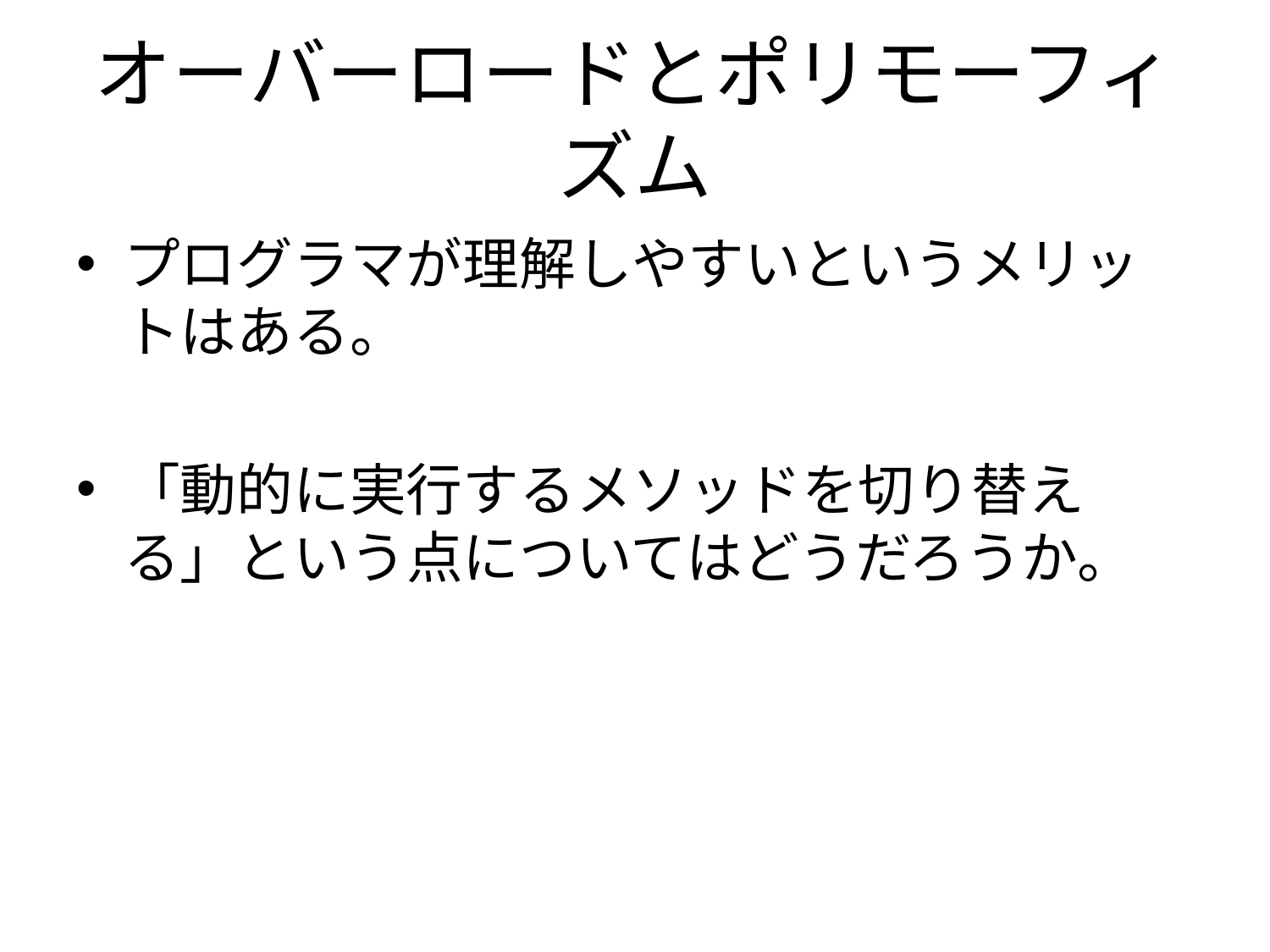

# オーバーロードとポリモーフィズム
プログラマが理解しやすいというメリットはある。

「動的に実行するメソッドを切り替える」という点についてはどうだろうか。